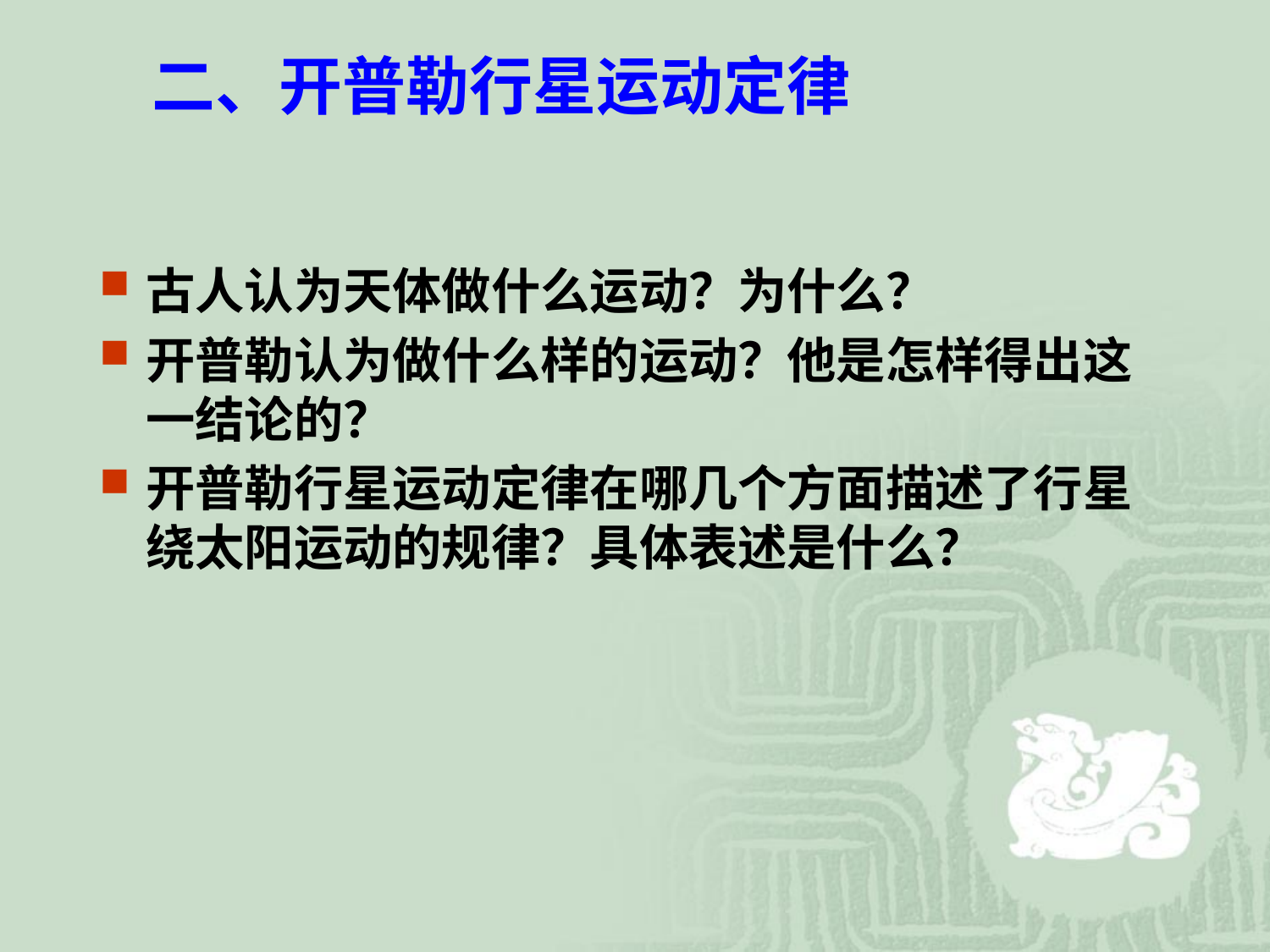

# 二、开普勒行星运动定律
古人认为天体做什么运动？为什么？
开普勒认为做什么样的运动？他是怎样得出这一结论的？
开普勒行星运动定律在哪几个方面描述了行星绕太阳运动的规律？具体表述是什么？